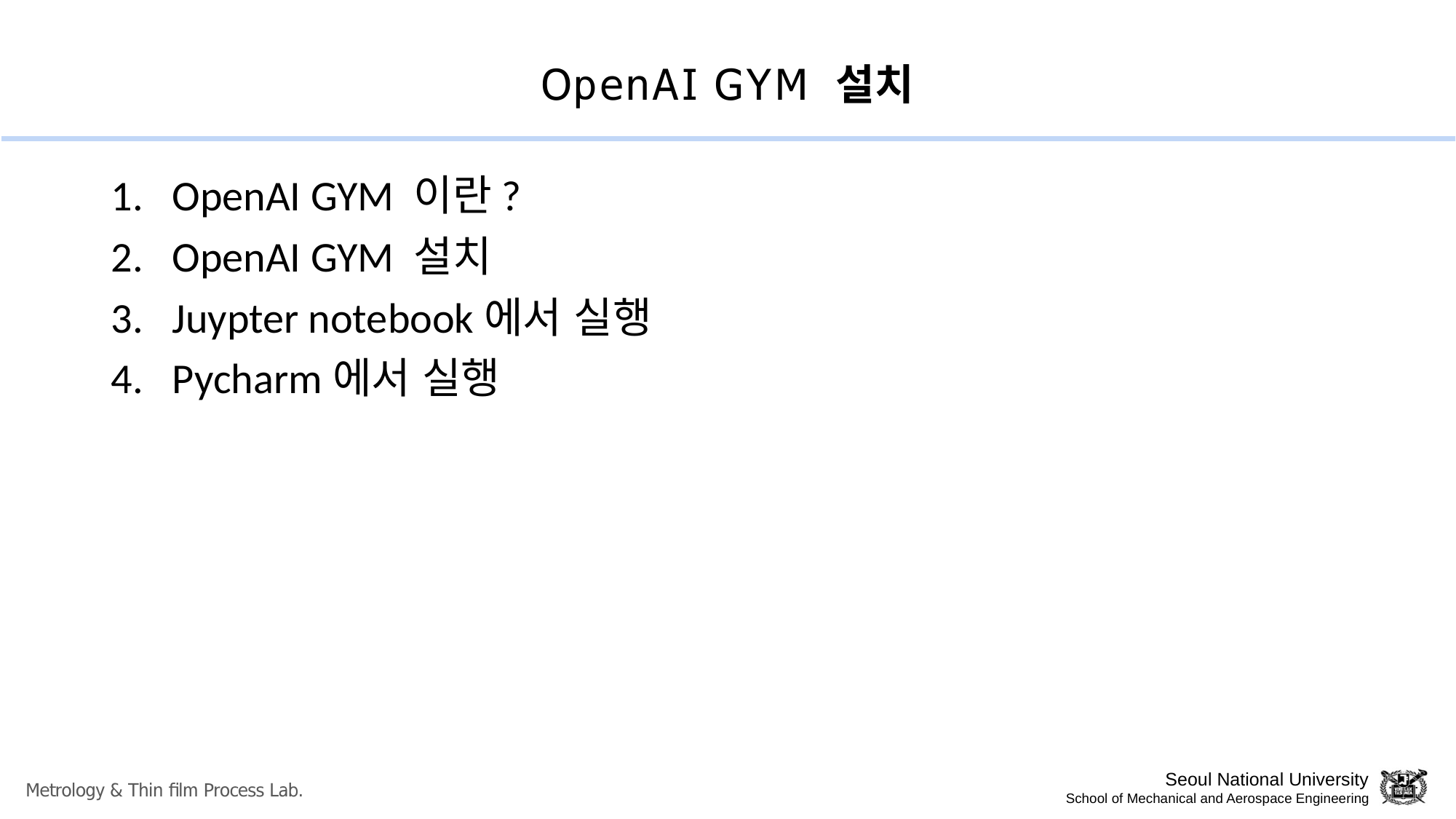

# OpenAI GYM 설치
OpenAI GYM 이란?
OpenAI GYM 설치
Juypter notebook에서 실행
Pycharm에서 실행